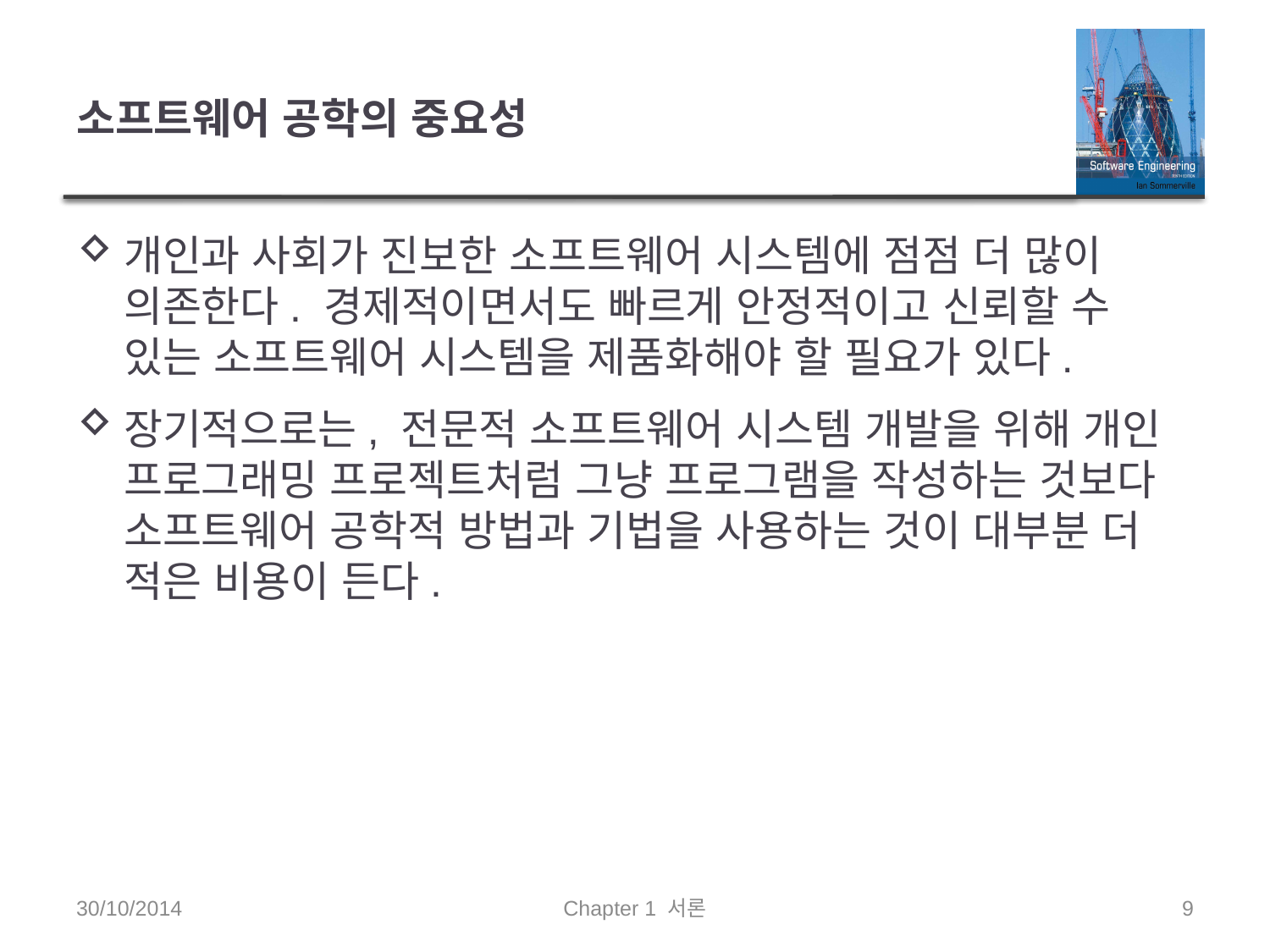

# 소프트웨어 공학의 중요성
개인과 사회가 진보한 소프트웨어 시스템에 점점 더 많이 의존한다. 경제적이면서도 빠르게 안정적이고 신뢰할 수 있는 소프트웨어 시스템을 제품화해야 할 필요가 있다.
장기적으로는, 전문적 소프트웨어 시스템 개발을 위해 개인 프로그래밍 프로젝트처럼 그냥 프로그램을 작성하는 것보다 소프트웨어 공학적 방법과 기법을 사용하는 것이 대부분 더 적은 비용이 든다.
30/10/2014
Chapter 1 서론
9